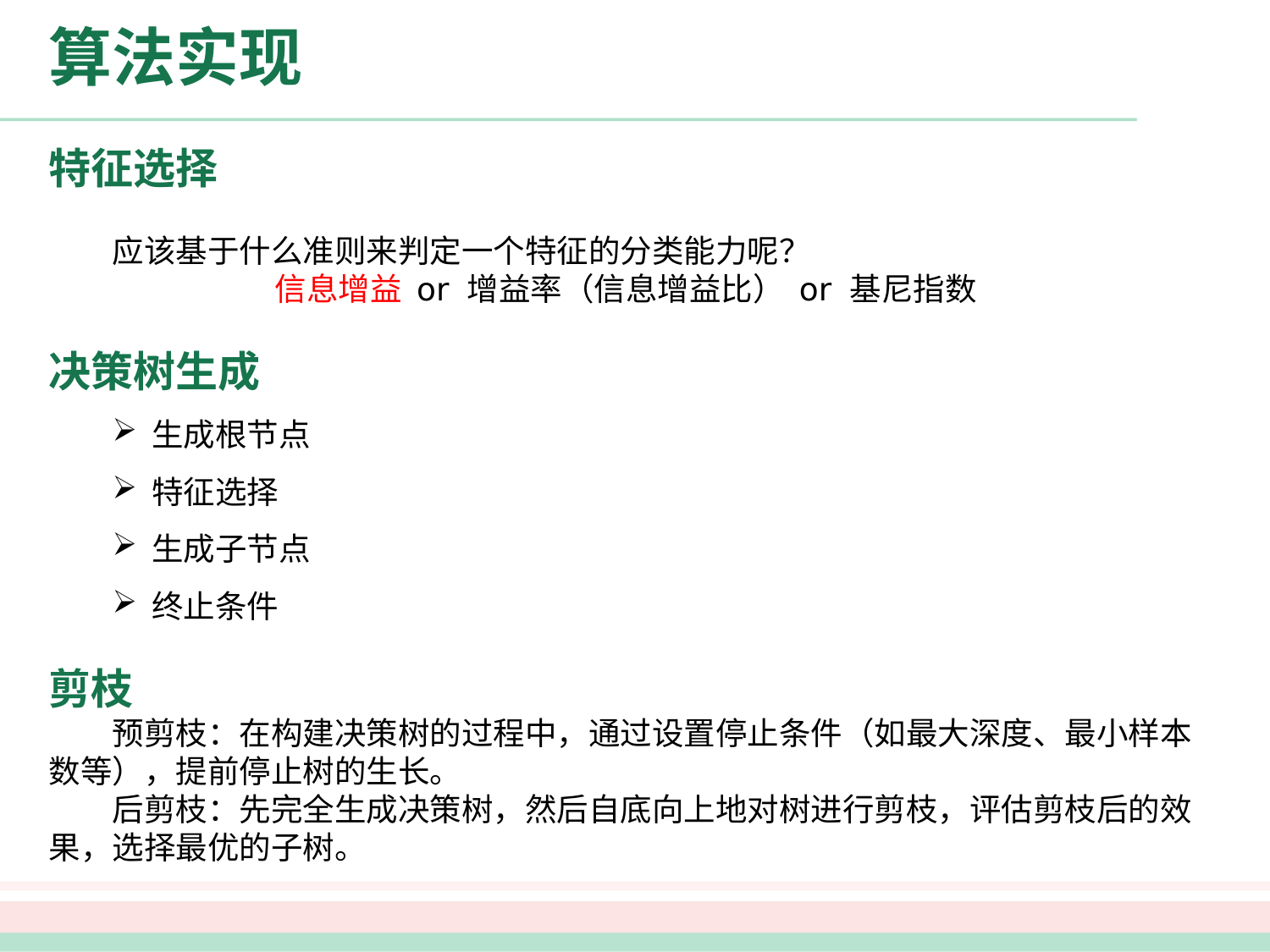

# 算法实现
特征选择

应该基于什么准则来判定一个特征的分类能力呢？
信息增益 or 增益率（信息增益比） or 基尼指数

决策树生成
生成根节点
特征选择
生成子节点
终止条件

剪枝
预剪枝：在构建决策树的过程中，通过设置停止条件（如最大深度、最小样本数等），提前停止树的生长。
后剪枝：先完全生成决策树，然后自底向上地对树进行剪枝，评估剪枝后的效果，选择最优的子树。